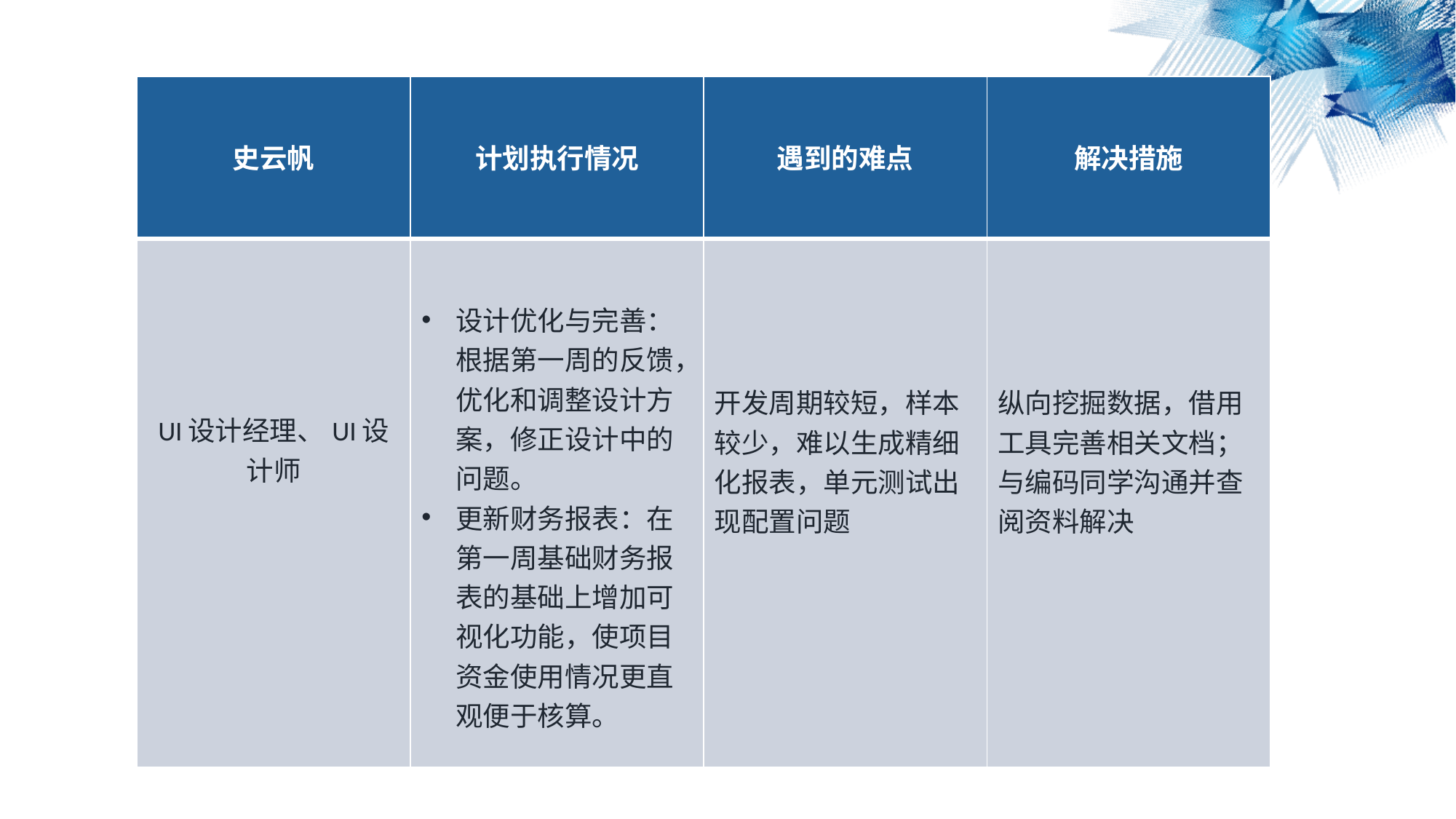

| 史云帆 | 计划执行情况 | 遇到的难点 | 解决措施 |
| --- | --- | --- | --- |
| UI设计经理、UI设计师 | 设计优化与完善：根据第一周的反馈，优化和调整设计方案，修正设计中的问题。 更新财务报表：在第一周基础财务报表的基础上增加可视化功能，使项目资金使用情况更直观便于核算。 | 开发周期较短，样本较少，难以生成精细化报表，单元测试出现配置问题 | 纵向挖掘数据，借用工具完善相关文档；与编码同学沟通并查阅资料解决 |